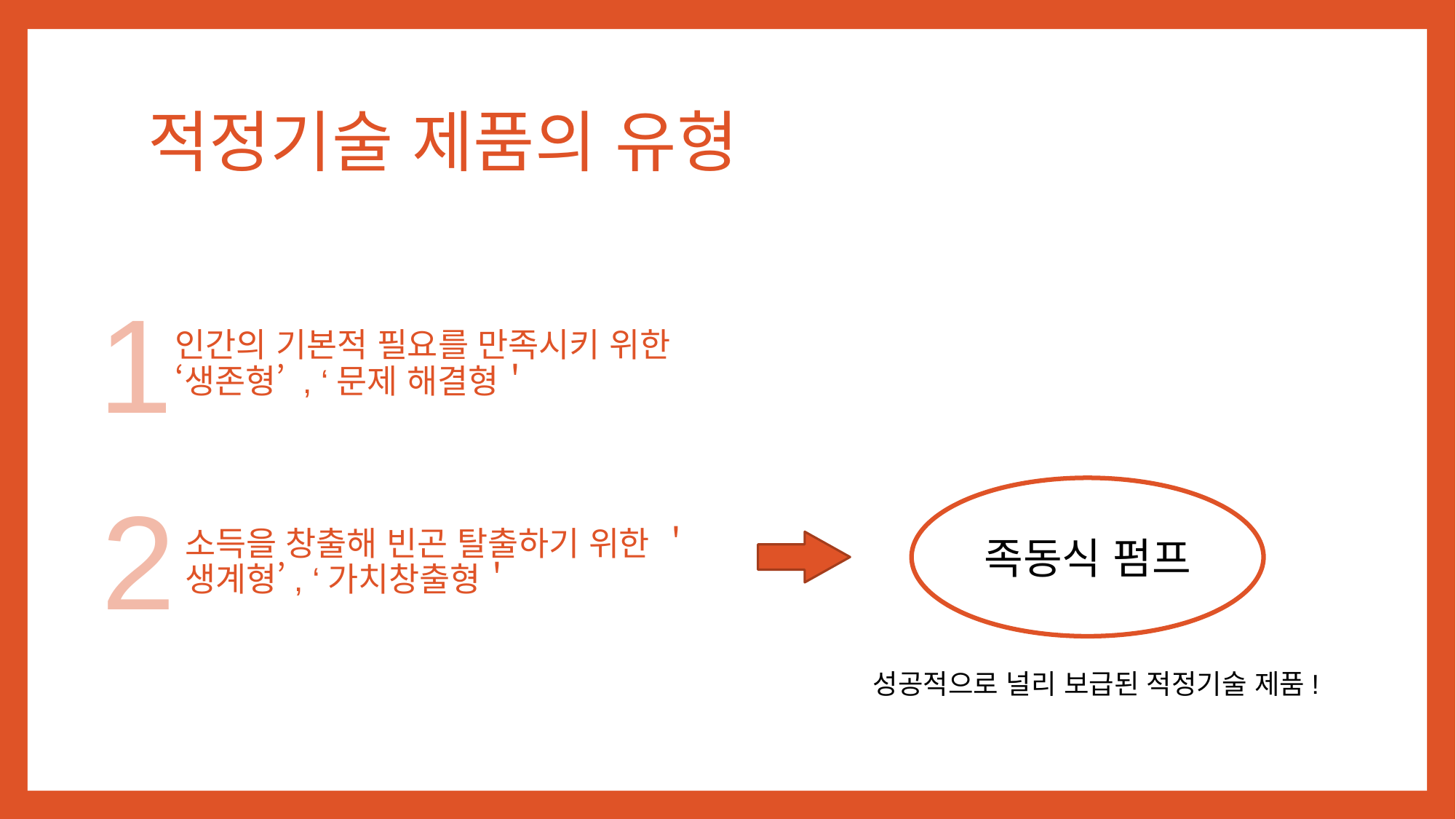

# 적정기술 제품의 유형
1
인간의 기본적 필요를 만족시키 위한 ‘생존형’ , ‘문제 해결형＇
2
족동식 펌프
소득을 창출해 빈곤 탈출하기 위한 ＇생계형’, ‘가치창출형＇

성공적으로 널리 보급된 적정기술 제품!